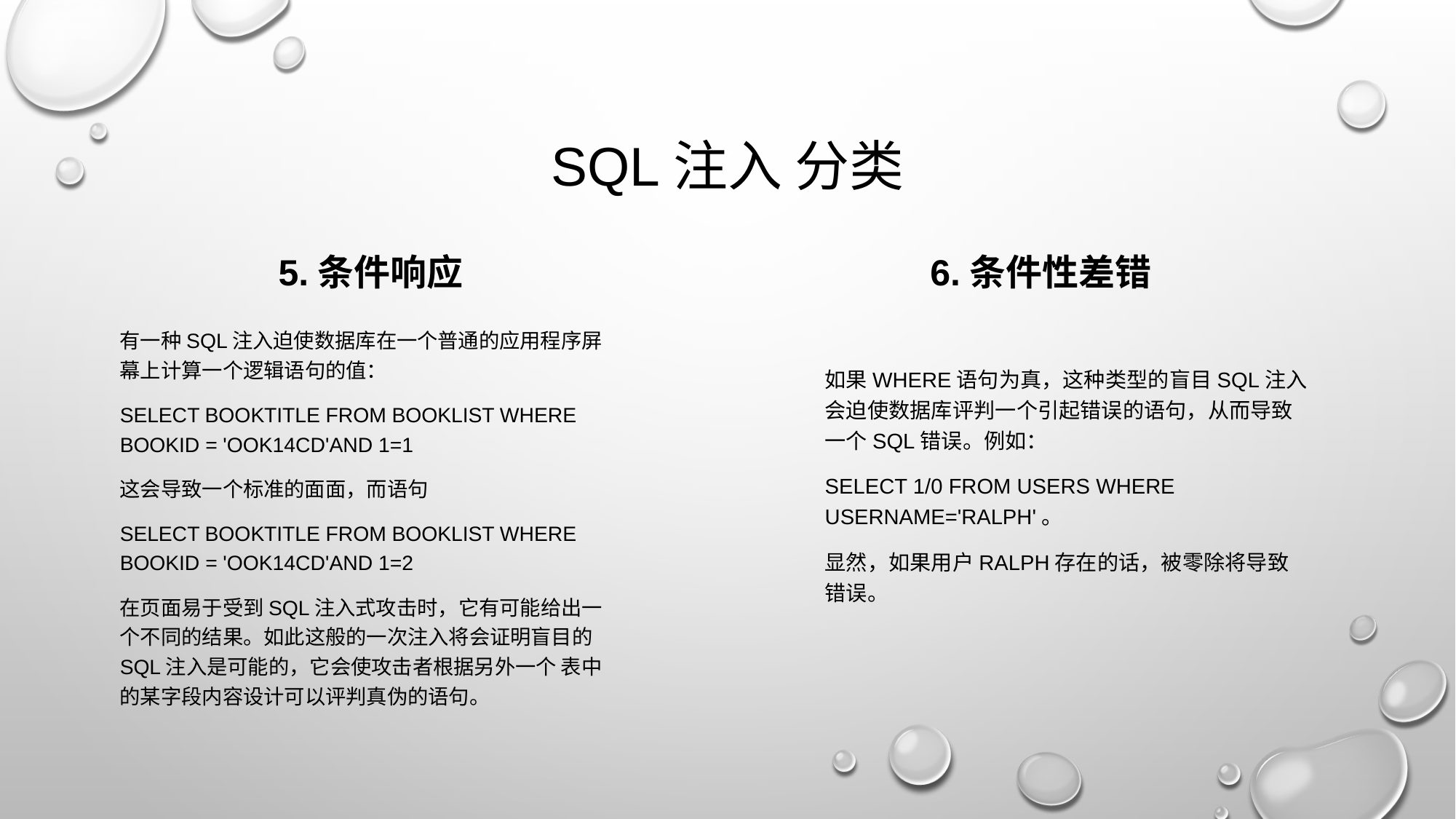

# SQL注入 分类
5.条件响应
6.条件性差错
有一种SQL注入迫使数据库在一个普通的应用程序屏幕上计算一个逻辑语句的值：
SELECT booktitle FROM booklist WHERE bookId = 'OOk14cd'AND 1=1
这会导致一个标准的面面，而语句
SELECT booktitle FROM booklist WHERE bookId = 'OOk14cd'AND 1=2
在页面易于受到SQL注入式攻击时，它有可能给出一个不同的结果。如此这般的一次注入将会证明盲目的SQL注入是可能的，它会使攻击者根据另外一个 表中的某字段内容设计可以评判真伪的语句。
如果WHERE语句为真，这种类型的盲目SQL注入会迫使数据库评判一个引起错误的语句，从而导致一个SQL错误。例如：
SELECT 1/0 FROM users WHERE username='Ralph'。
显然，如果用户Ralph存在的话，被零除将导致错误。